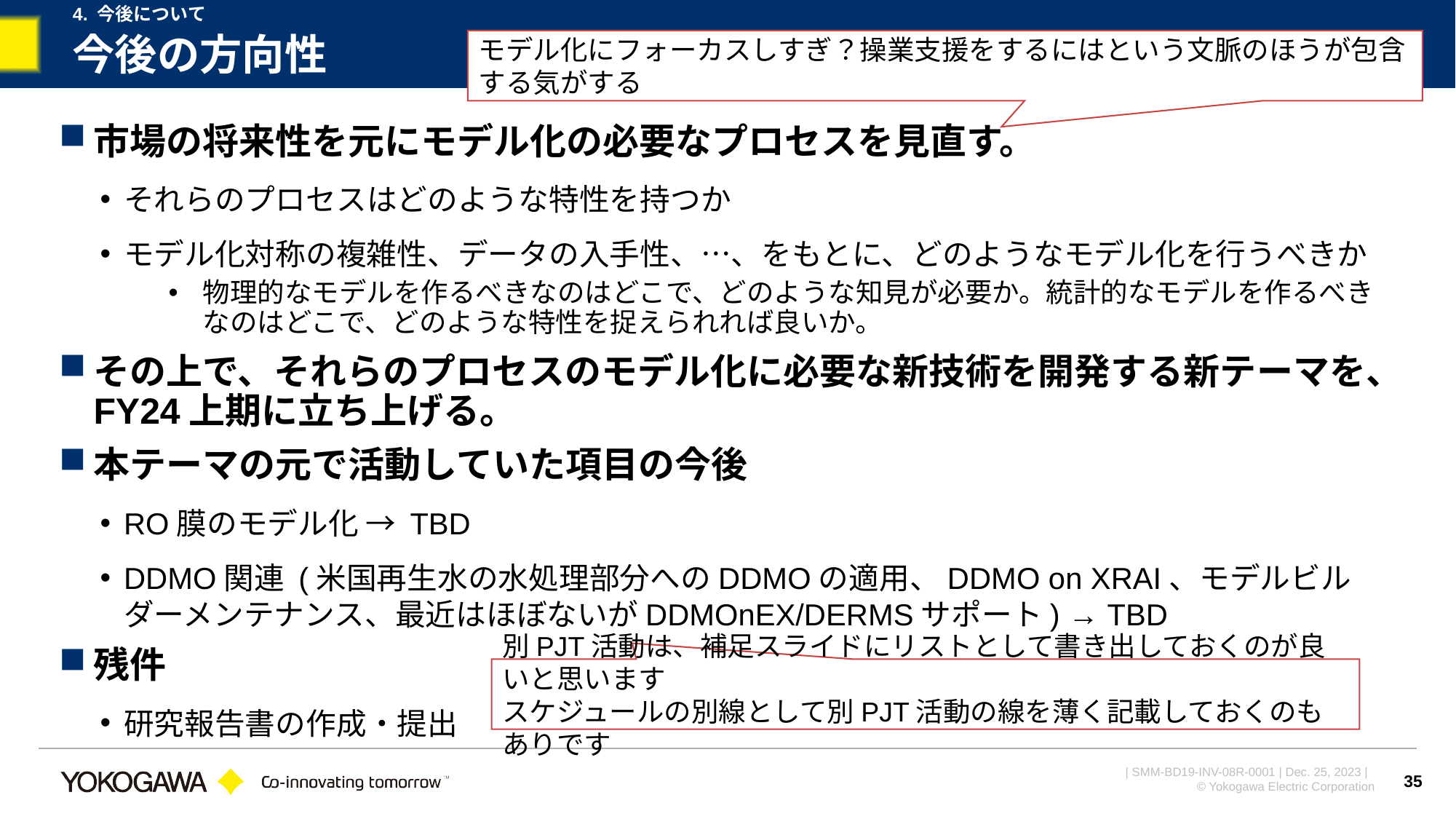

4. 今後について
# 今後の方向性
モデル化にフォーカスしすぎ？操業支援をするにはという文脈のほうが包含する気がする
市場の将来性を元にモデル化の必要なプロセスを見直す。
それらのプロセスはどのような特性を持つか
モデル化対称の複雑性、データの入手性、…、をもとに、どのようなモデル化を行うべきか
物理的なモデルを作るべきなのはどこで、どのような知見が必要か。統計的なモデルを作るべきなのはどこで、どのような特性を捉えられれば良いか。
その上で、それらのプロセスのモデル化に必要な新技術を開発する新テーマを、FY24上期に立ち上げる。
本テーマの元で活動していた項目の今後
RO膜のモデル化 → TBD
DDMO関連 (米国再生水の水処理部分へのDDMOの適用、DDMO on XRAI、モデルビルダーメンテナンス、最近はほぼないがDDMOnEX/DERMSサポート) → TBD
残件
研究報告書の作成・提出

別PJT活動は、補足スライドにリストとして書き出しておくのが良いと思います
スケジュールの別線として別PJT活動の線を薄く記載しておくのもありです
35